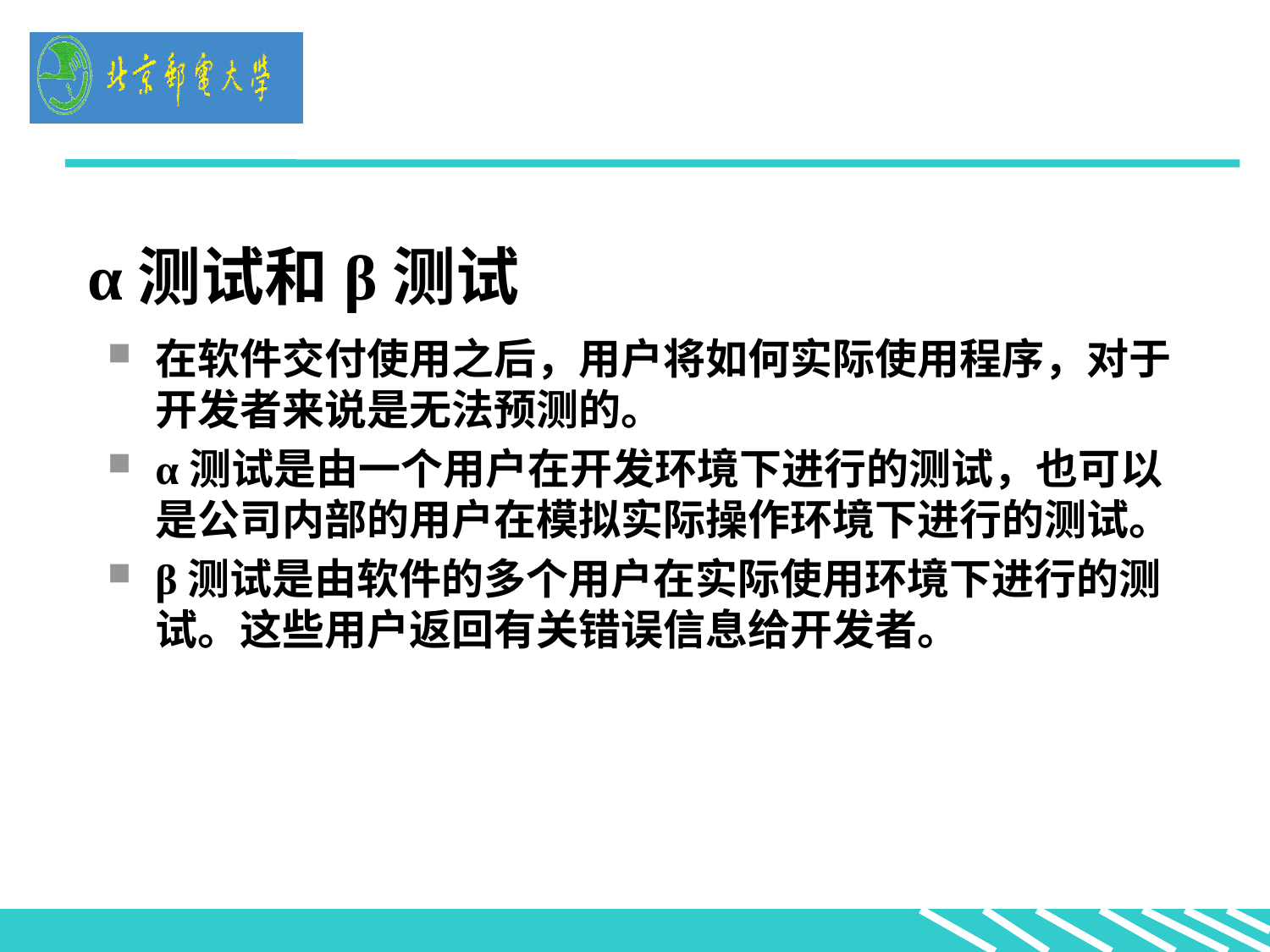

#
α测试和β测试
在软件交付使用之后，用户将如何实际使用程序，对于开发者来说是无法预测的。
α测试是由一个用户在开发环境下进行的测试，也可以是公司内部的用户在模拟实际操作环境下进行的测试。
β测试是由软件的多个用户在实际使用环境下进行的测试。这些用户返回有关错误信息给开发者。